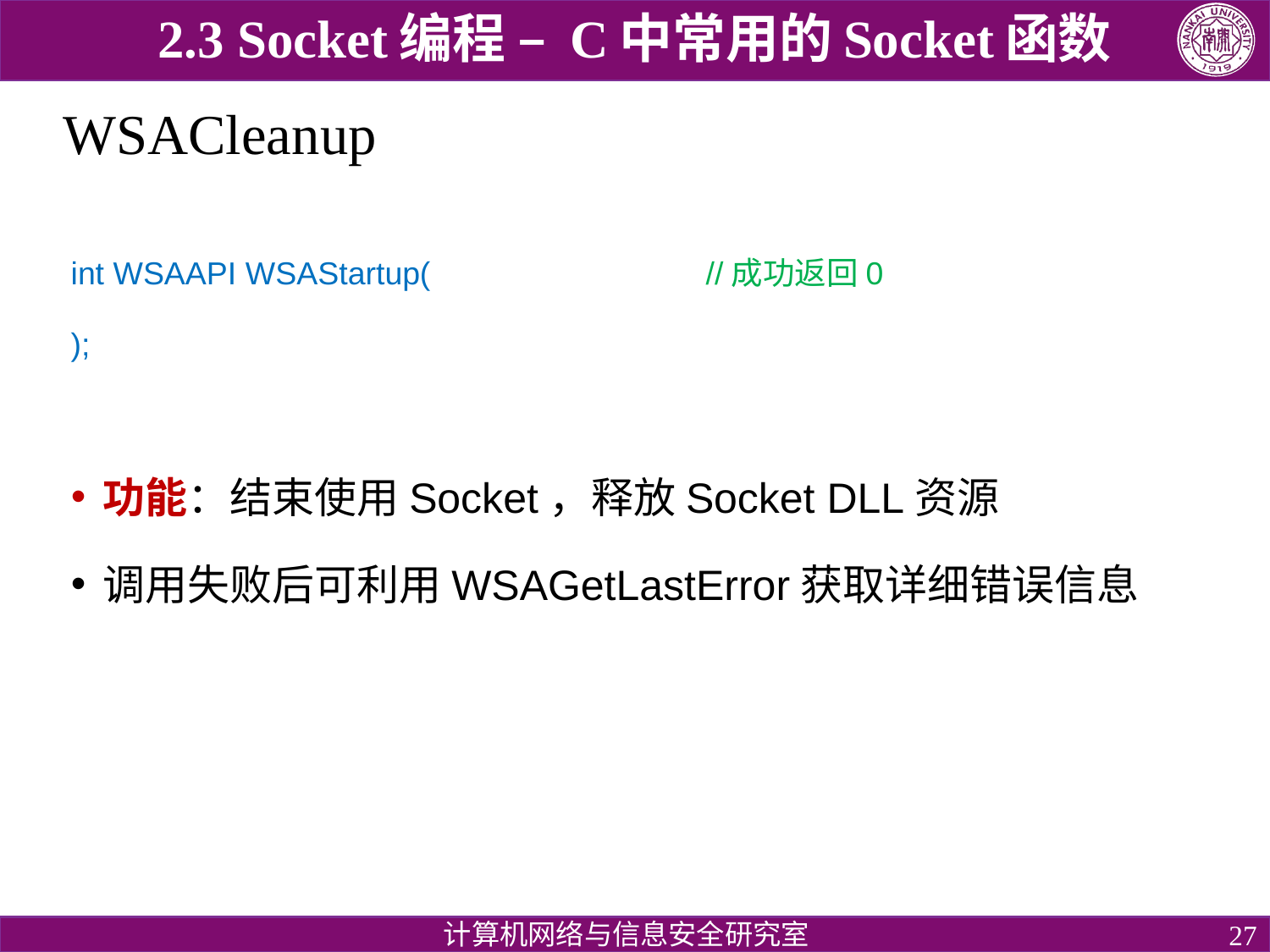

2.3 Socket编程 – C中常用的Socket函数
# WSACleanup
int WSAAPI WSAStartup(			//成功返回0
);
功能：结束使用Socket，释放Socket DLL资源
调用失败后可利用WSAGetLastError获取详细错误信息